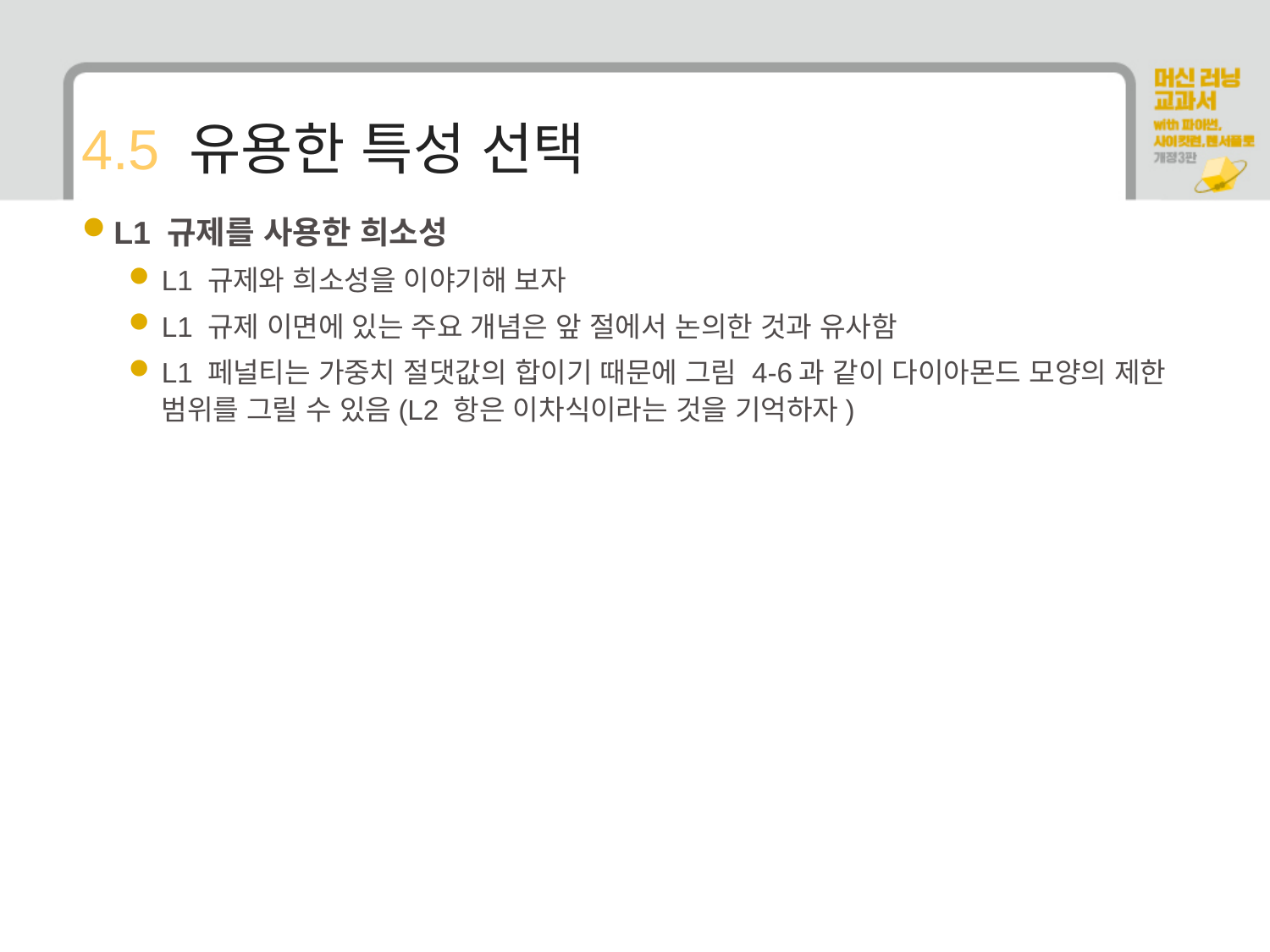

# 4.5 유용한 특성 선택
L1 규제를 사용한 희소성
L1 규제와 희소성을 이야기해 보자
L1 규제 이면에 있는 주요 개념은 앞 절에서 논의한 것과 유사함
L1 페널티는 가중치 절댓값의 합이기 때문에 그림 4-6과 같이 다이아몬드 모양의 제한 범위를 그릴 수 있음(L2 항은 이차식이라는 것을 기억하자)